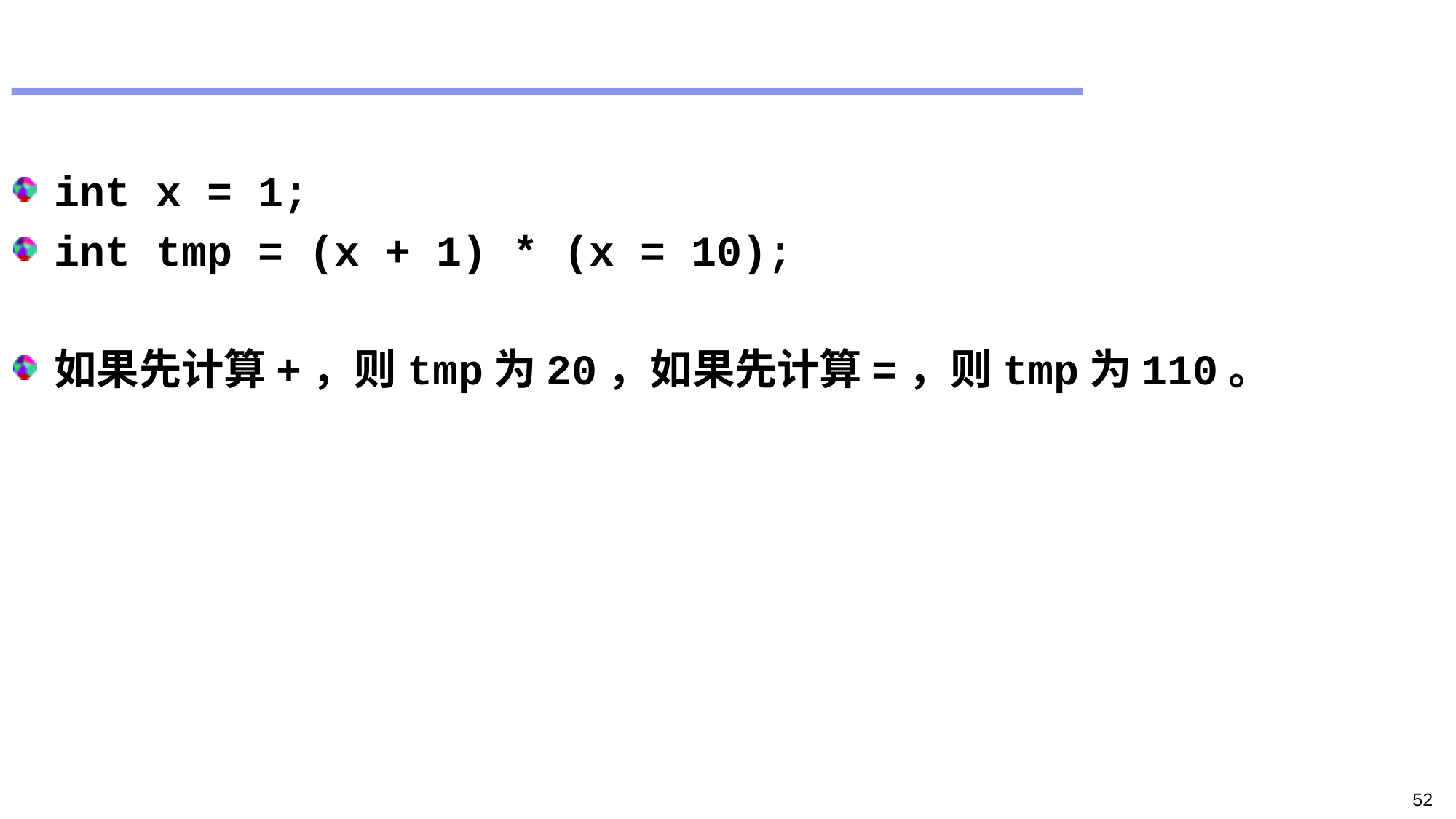

#

int x = 1;
int tmp = (x + 1) * (x = 10);

如果先计算+，则tmp为20，如果先计算=，则tmp为110。
52